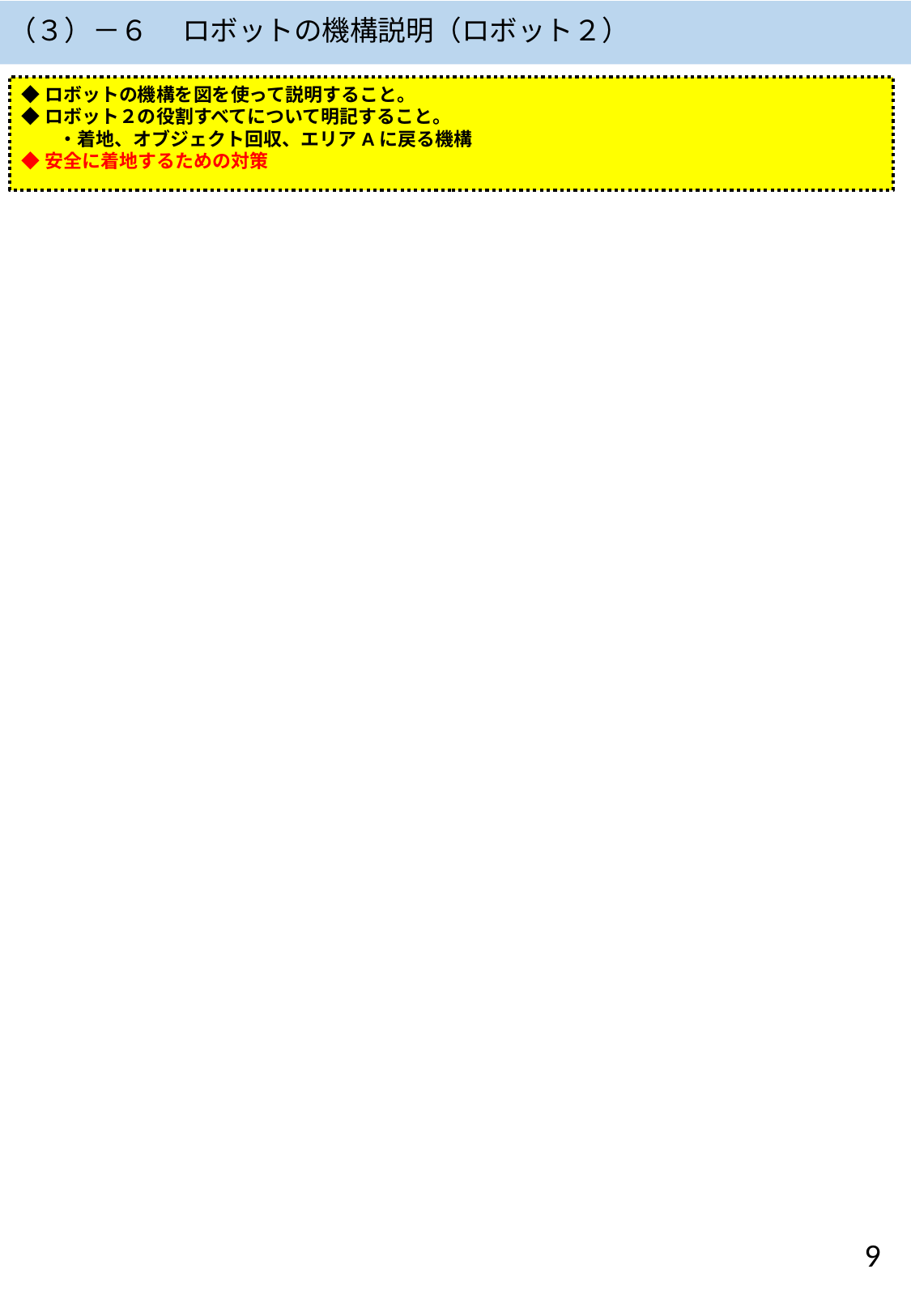

（３）－６　 ロボットの機構説明（ロボット２）
◆ロボットの機構を図を使って説明すること。
◆ロボット２の役割すべてについて明記すること。
　　・着地、オブジェクト回収、エリアAに戻る機構
◆安全に着地するための対策

9